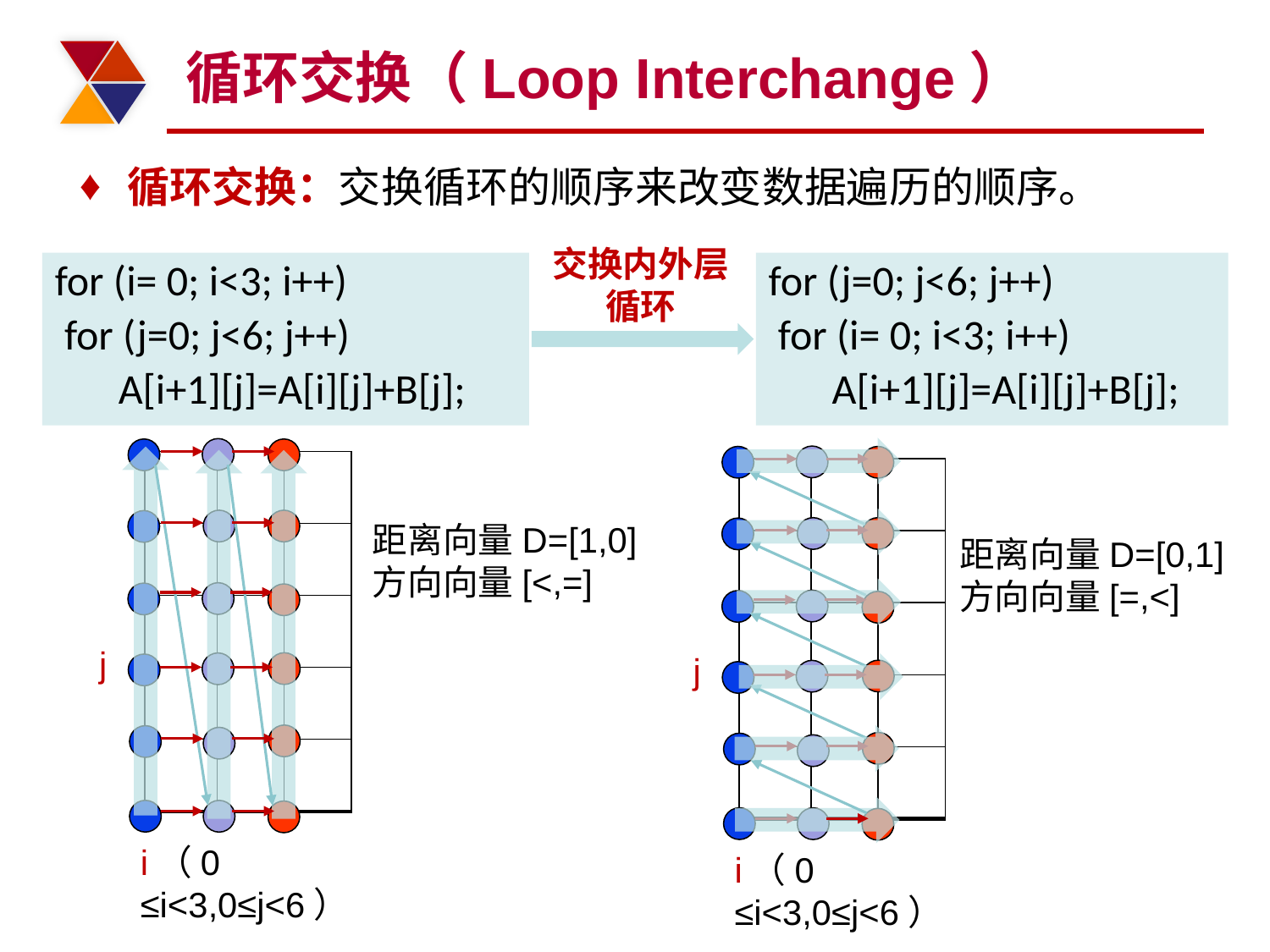

# 循环交换（Loop Interchange）
循环交换：交换循环的顺序来改变数据遍历的顺序。

交换内外层
循环
for (i= 0; i<3; i++)
 for (j=0; j<6; j++)
A[i+1][j]=A[i][j]+B[j];
for (j=0; j<6; j++)
 for (i= 0; i<3; i++)
A[i+1][j]=A[i][j]+B[j];

|  |  |  |
| --- | --- | --- |
|  |  |  |
|  |  |  |
|  |  |  |
|  |  |  |
j
i（0 ≤i<3,0≤j<6）

|  |  |  |
| --- | --- | --- |
|  |  |  |
|  |  |  |
|  |  |  |
|  |  |  |
j
i（0 ≤i<3,0≤j<6）

距离向量D=[1,0]
方向向量[<,=]
距离向量D=[0,1]
方向向量[=,<]